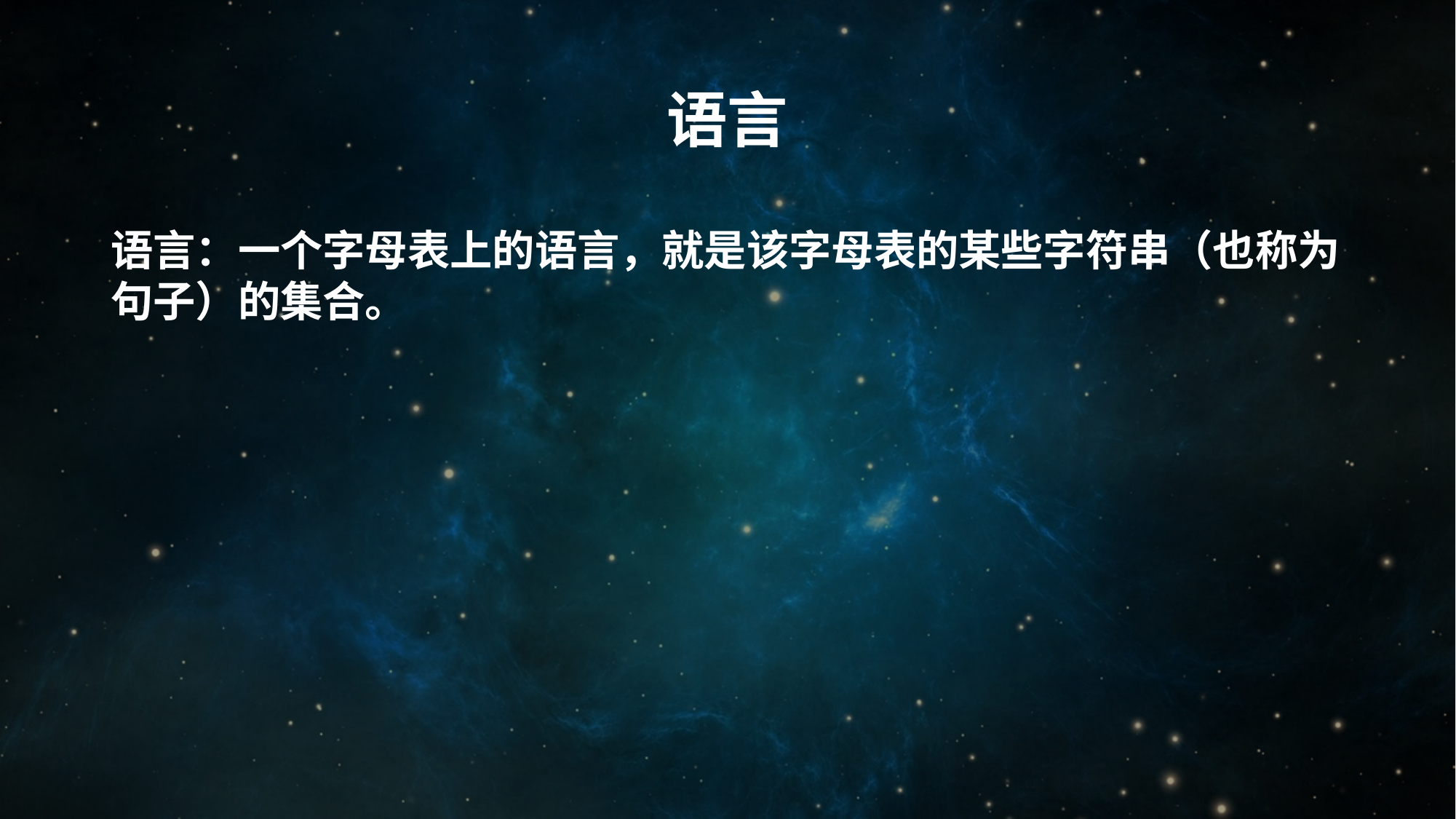

# 语言
语言：一个字母表上的语言，就是该字母表的某些字符串（也称为句子）的集合。